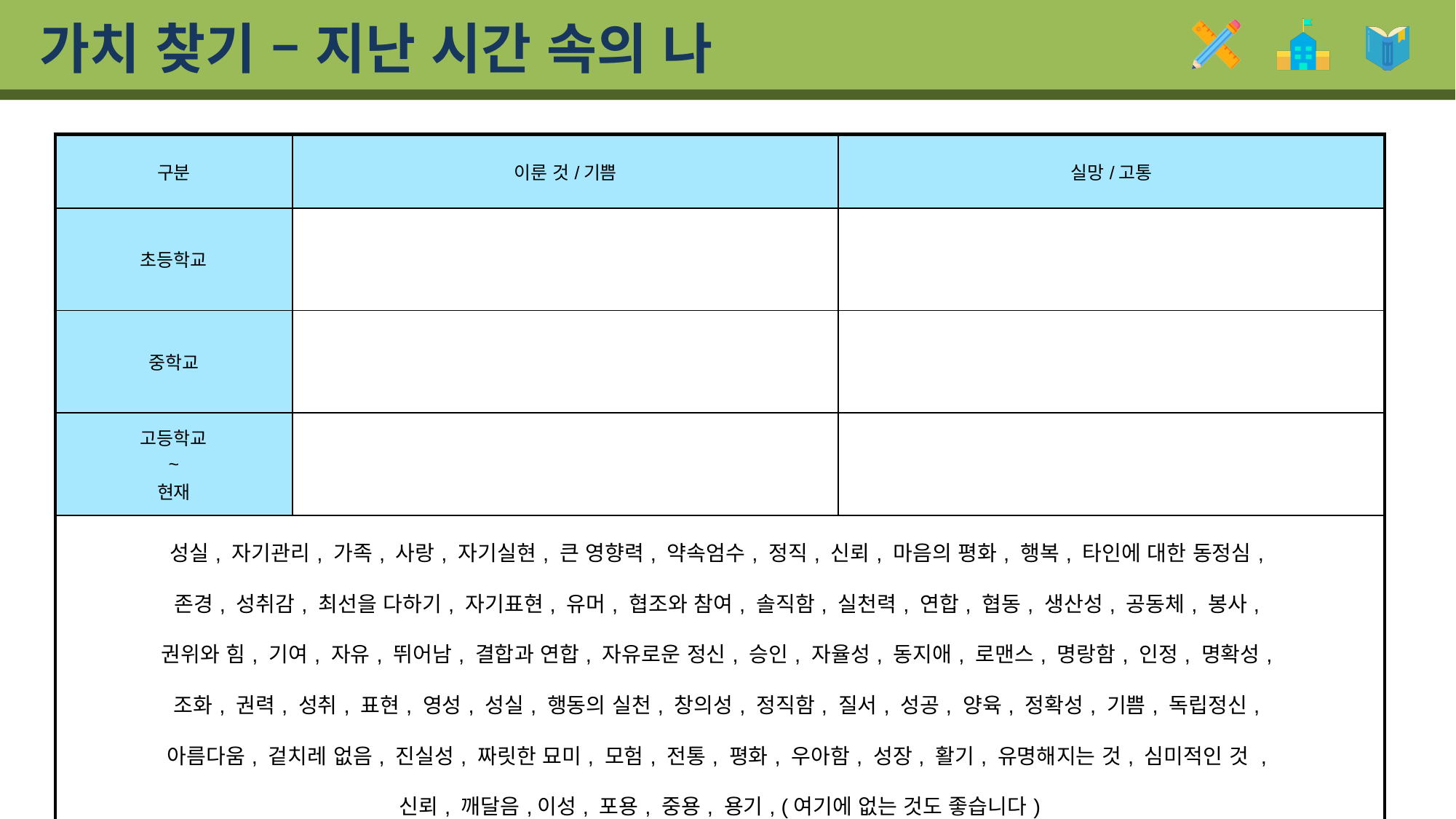

# 가치 찾기 – 지난 시간 속의 나
| 구분 | 이룬 것/기쁨 | 실망/고통 |
| --- | --- | --- |
| 초등학교 |  |  |
| 중학교 |  |  |
| 고등학교 ~ 현재 |  |  |
| 성실, 자기관리, 가족, 사랑, 자기실현, 큰 영향력, 약속엄수, 정직, 신뢰, 마음의 평화, 행복, 타인에 대한 동정심, 존경, 성취감, 최선을 다하기, 자기표현, 유머, 협조와 참여, 솔직함, 실천력, 연합, 협동, 생산성, 공동체, 봉사, 권위와 힘, 기여, 자유, 뛰어남, 결합과 연합, 자유로운 정신, 승인, 자율성, 동지애, 로맨스, 명랑함, 인정, 명확성, 조화, 권력, 성취, 표현, 영성, 성실, 행동의 실천, 창의성, 정직함, 질서, 성공, 양육, 정확성, 기쁨, 독립정신, 아름다움, 겉치레 없음, 진실성, 짜릿한 묘미, 모험, 전통, 평화, 우아함, 성장, 활기, 유명해지는 것, 심미적인 것 , 신뢰, 깨달음,이성, 포용, 중용, 용기, (여기에 없는 것도 좋습니다) |  |  |